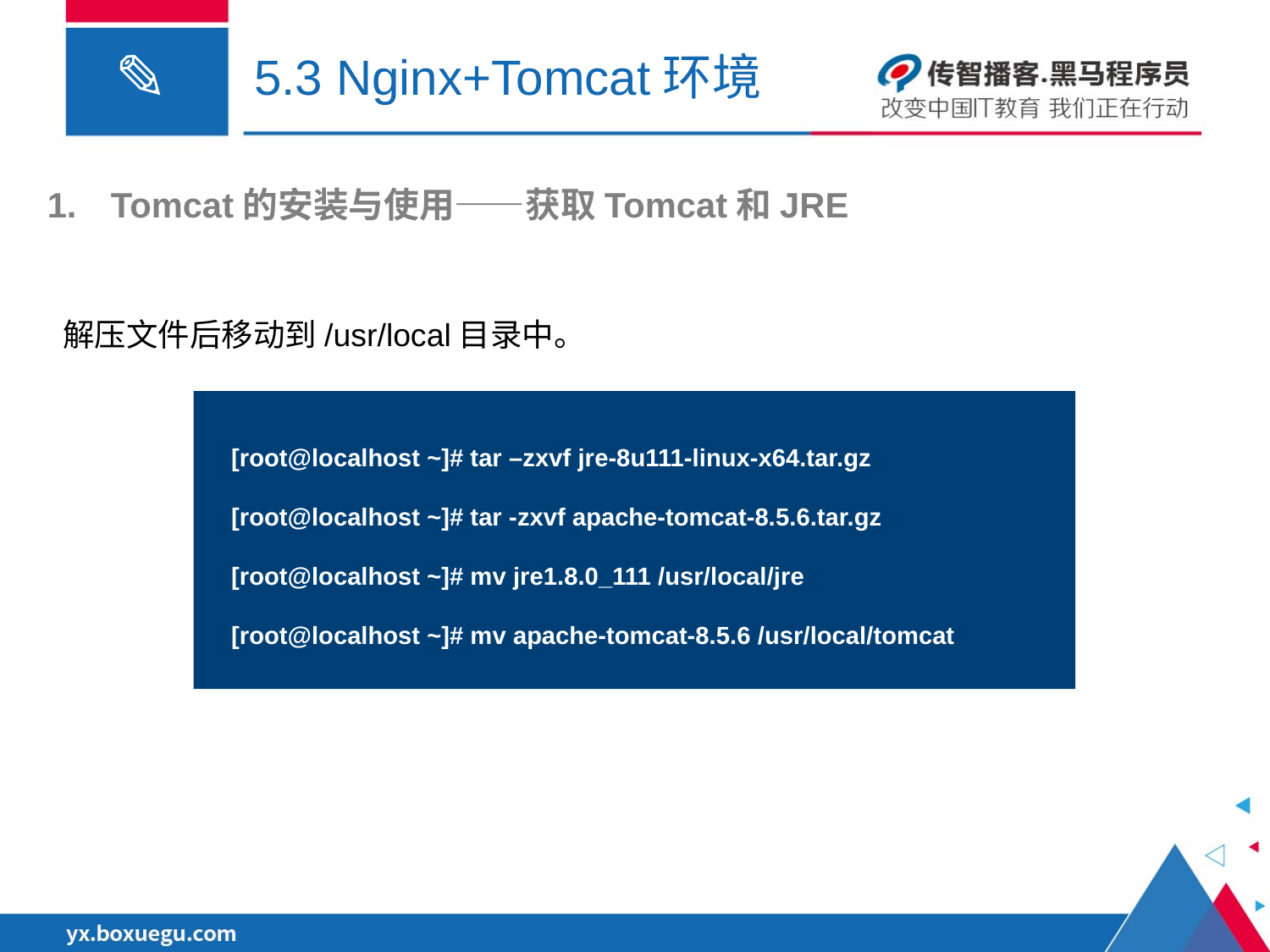

# 5.3 Nginx+Tomcat环境
Tomcat的安装与使用——获取Tomcat和JRE
解压文件后移动到/usr/local目录中。

[root@localhost ~]# tar –zxvf jre-8u111-linux-x64.tar.gz
[root@localhost ~]# tar -zxvf apache-tomcat-8.5.6.tar.gz
[root@localhost ~]# mv jre1.8.0_111 /usr/local/jre
[root@localhost ~]# mv apache-tomcat-8.5.6 /usr/local/tomcat